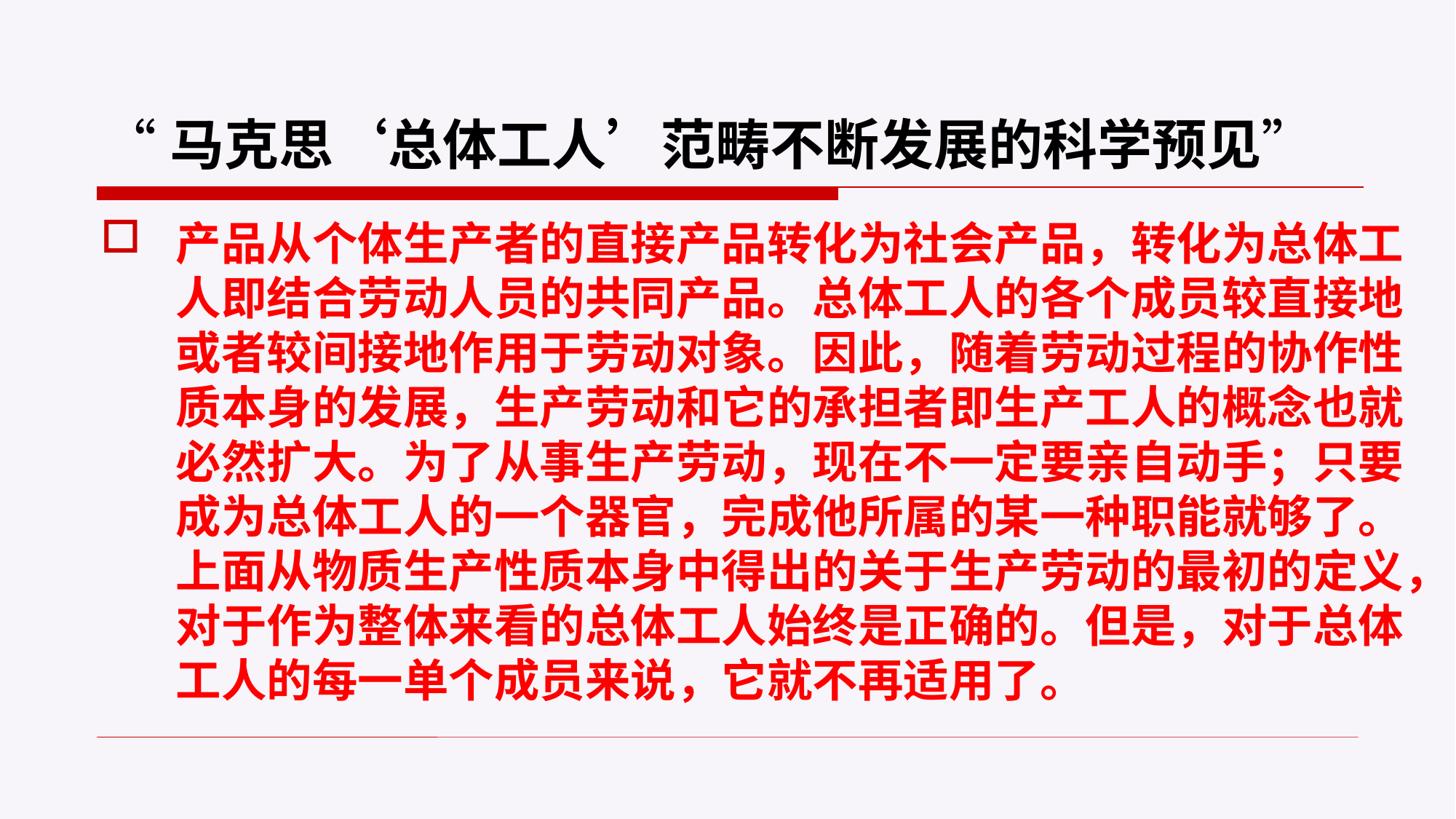

# “马克思‘总体工人’范畴不断发展的科学预见”
产品从个体生产者的直接产品转化为社会产品，转化为总体工人即结合劳动人员的共同产品。总体工人的各个成员较直接地或者较间接地作用于劳动对象。因此，随着劳动过程的协作性质本身的发展，生产劳动和它的承担者即生产工人的概念也就必然扩大。为了从事生产劳动，现在不一定要亲自动手；只要成为总体工人的一个器官，完成他所属的某一种职能就够了。上面从物质生产性质本身中得出的关于生产劳动的最初的定义，对于作为整体来看的总体工人始终是正确的。但是，对于总体工人的每一单个成员来说，它就不再适用了。